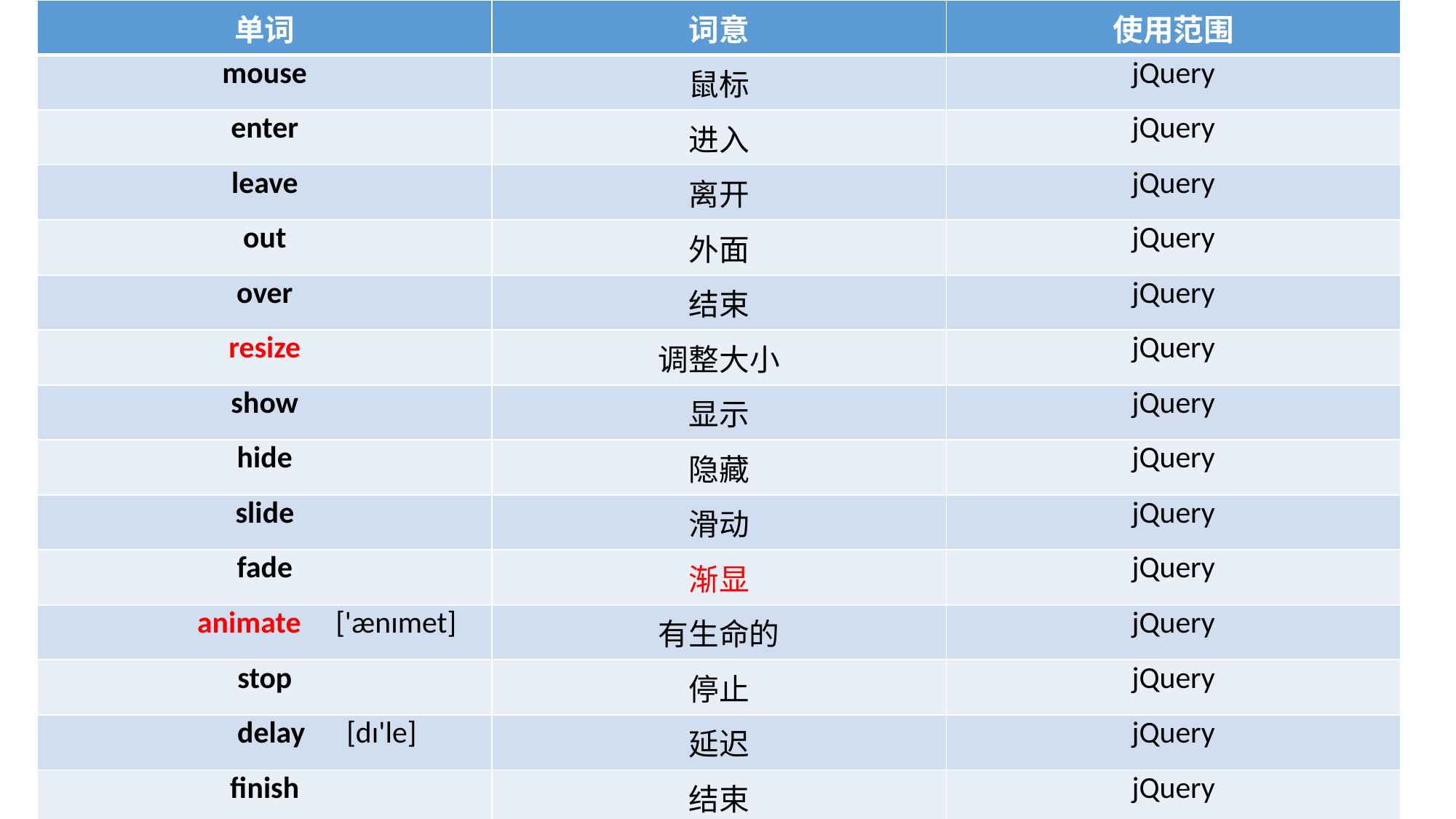

| 单词 | 词意 | 使用范围 |
| --- | --- | --- |
| mouse | 鼠标 | jQuery |
| enter | 进入 | jQuery |
| leave | 离开 | jQuery |
| out | 外面 | jQuery |
| over | 结束 | jQuery |
| resize | 调整大小 | jQuery |
| show | 显示 | jQuery |
| hide | 隐藏 | jQuery |
| slide | 滑动 | jQuery |
| fade | 渐显 | jQuery |
| animate ['ænɪmet] | 有生命的 | jQuery |
| stop | 停止 | jQuery |
| delay [dɪ'le] | 延迟 | jQuery |
| finish | 结束 | jQuery |
| ajax ['eidʒæks] | 创建交互式 | jQuery |
| serialize ['sɪrɪəlaɪz] | 连载 | jQuery |